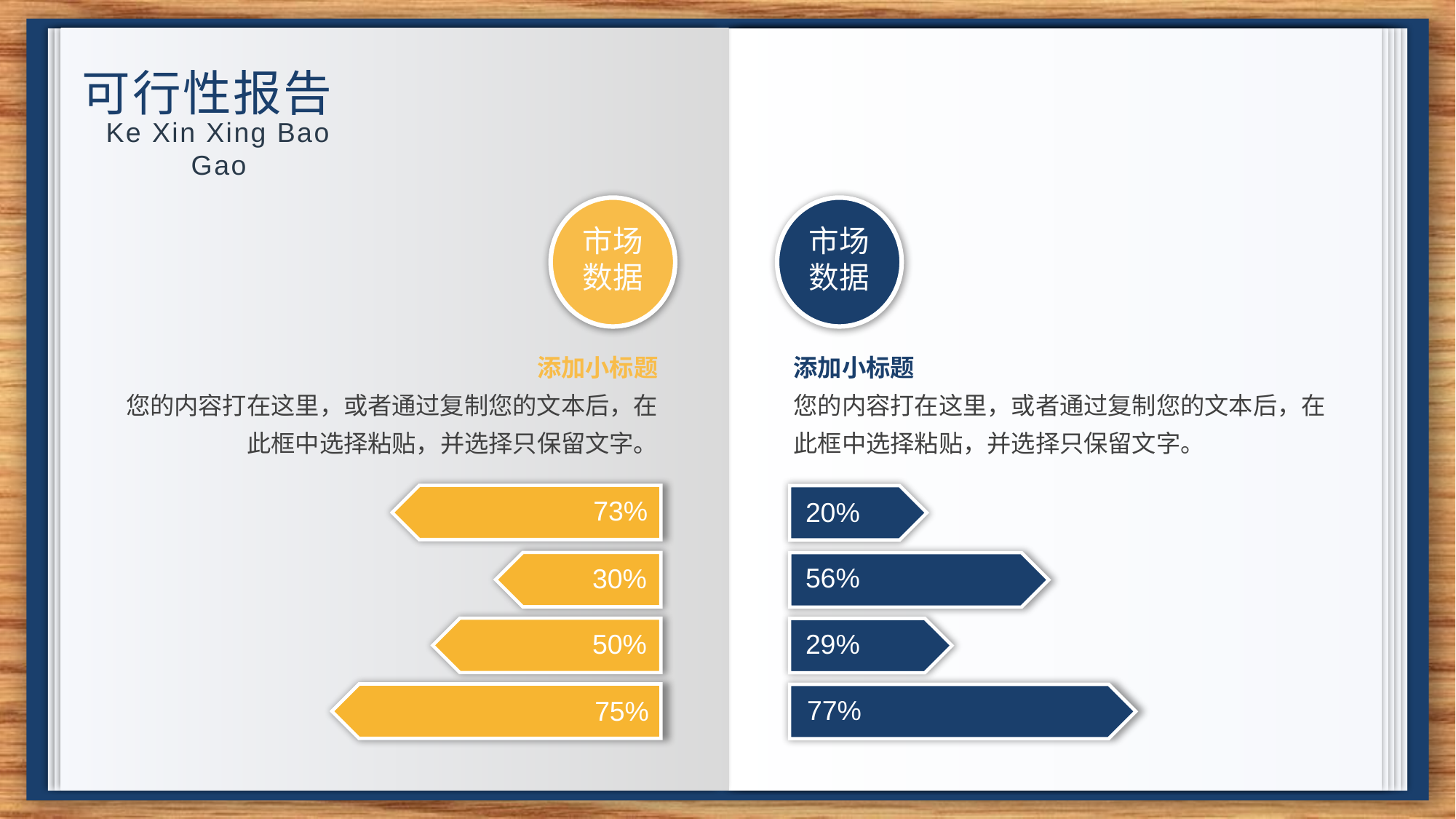

可行性报告
Ke Xin Xing Bao Gao
市场数据
市场数据
添加小标题
您的内容打在这里，或者通过复制您的文本后，在此框中选择粘贴，并选择只保留文字。
添加小标题
您的内容打在这里，或者通过复制您的文本后，在此框中选择粘贴，并选择只保留文字。

73%

20%

30%

56%

50%

29%

75%

77%